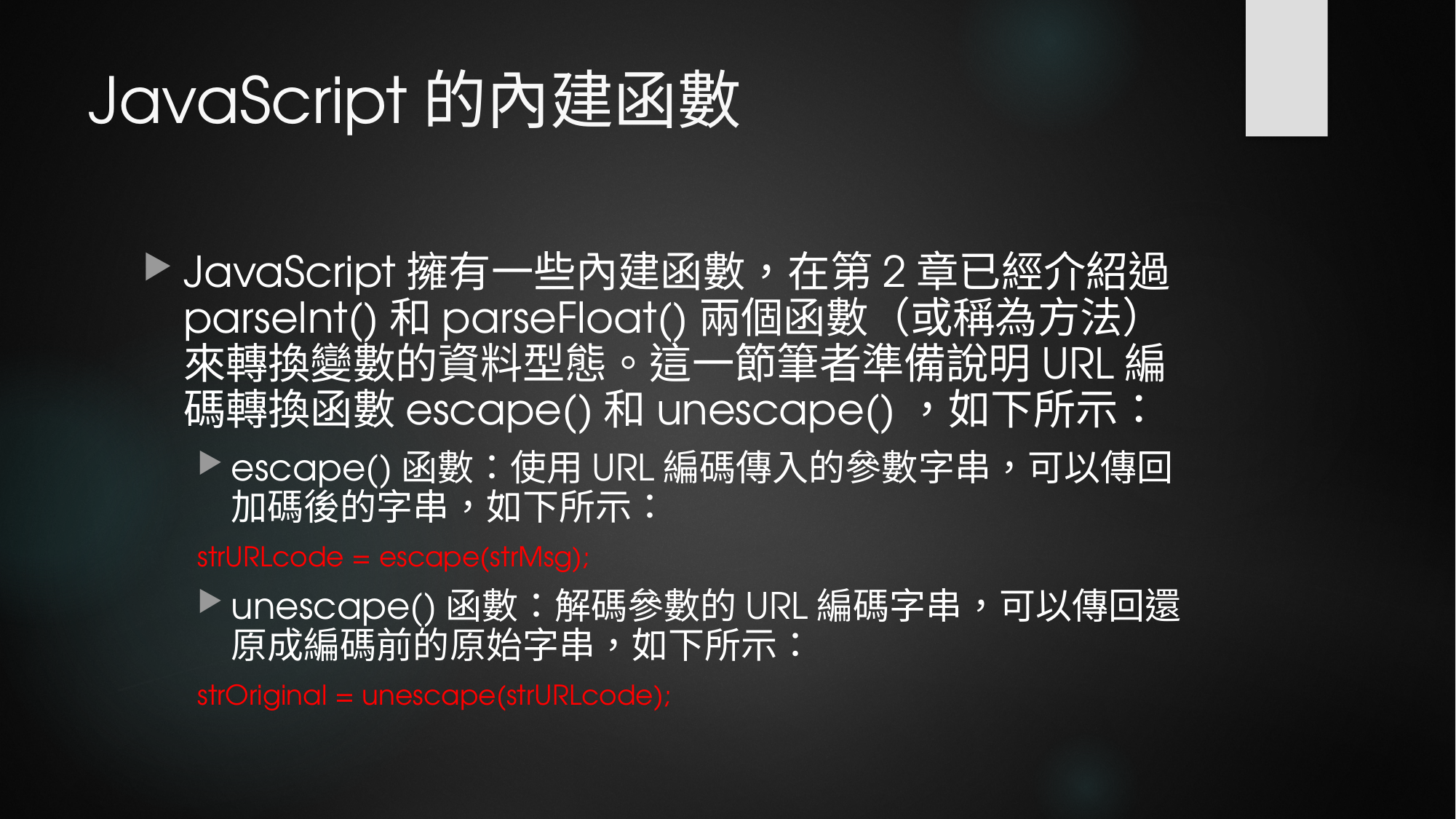

# JavaScript的內建函數
JavaScript擁有一些內建函數，在第2章已經介紹過parseInt()和parseFloat()兩個函數（或稱為方法）來轉換變數的資料型態。這一節筆者準備說明URL編碼轉換函數escape()和unescape()，如下所示：
escape()函數：使用URL編碼傳入的參數字串，可以傳回加碼後的字串，如下所示：
strURLcode = escape(strMsg);
unescape()函數：解碼參數的URL編碼字串，可以傳回還原成編碼前的原始字串，如下所示：
strOriginal = unescape(strURLcode);